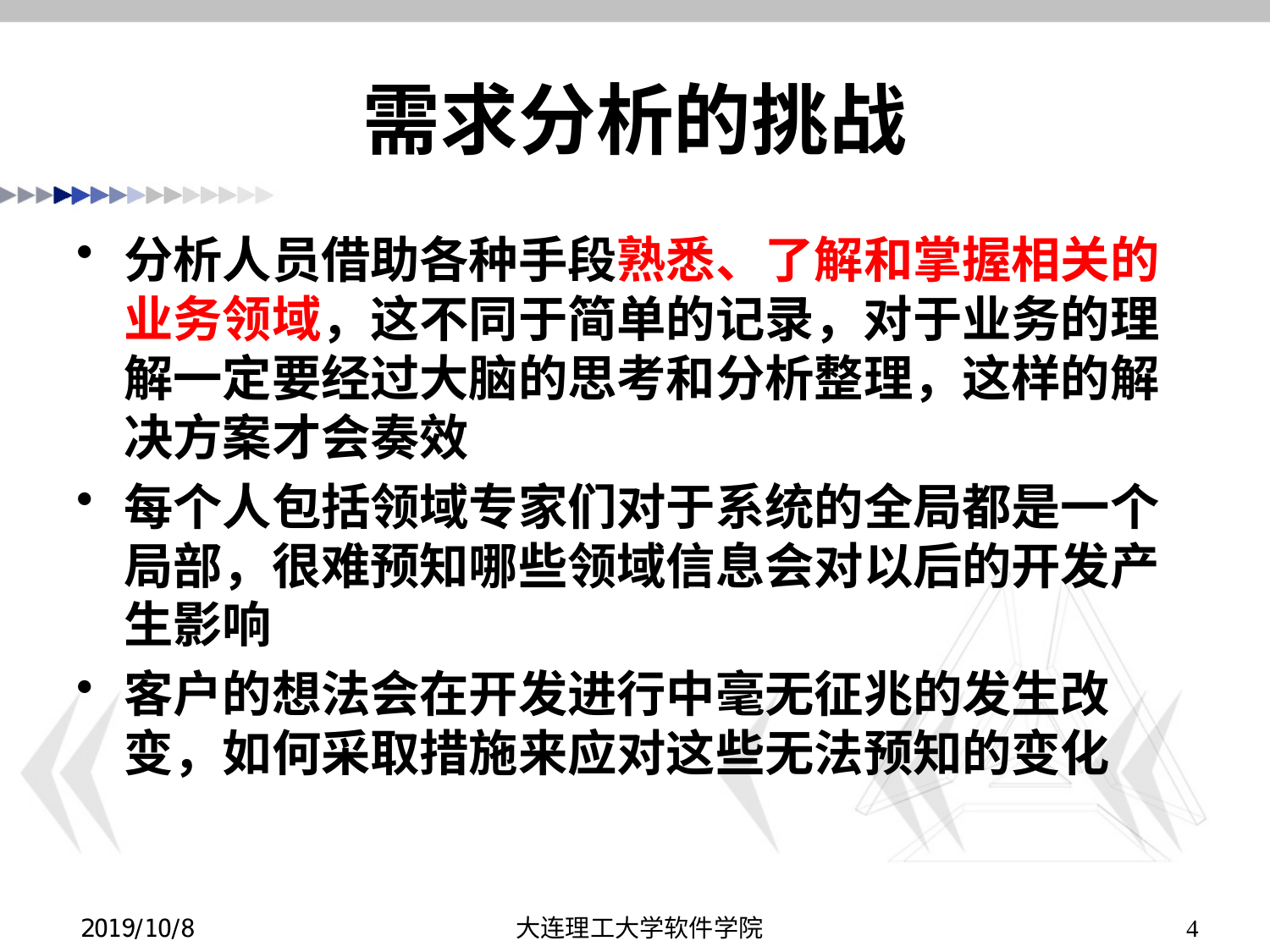

# 需求分析的挑战
分析人员借助各种手段熟悉、了解和掌握相关的业务领域，这不同于简单的记录，对于业务的理解一定要经过大脑的思考和分析整理，这样的解决方案才会奏效
每个人包括领域专家们对于系统的全局都是一个局部，很难预知哪些领域信息会对以后的开发产生影响
客户的想法会在开发进行中毫无征兆的发生改变，如何采取措施来应对这些无法预知的变化

2019/10/8
大连理工大学软件学院
4